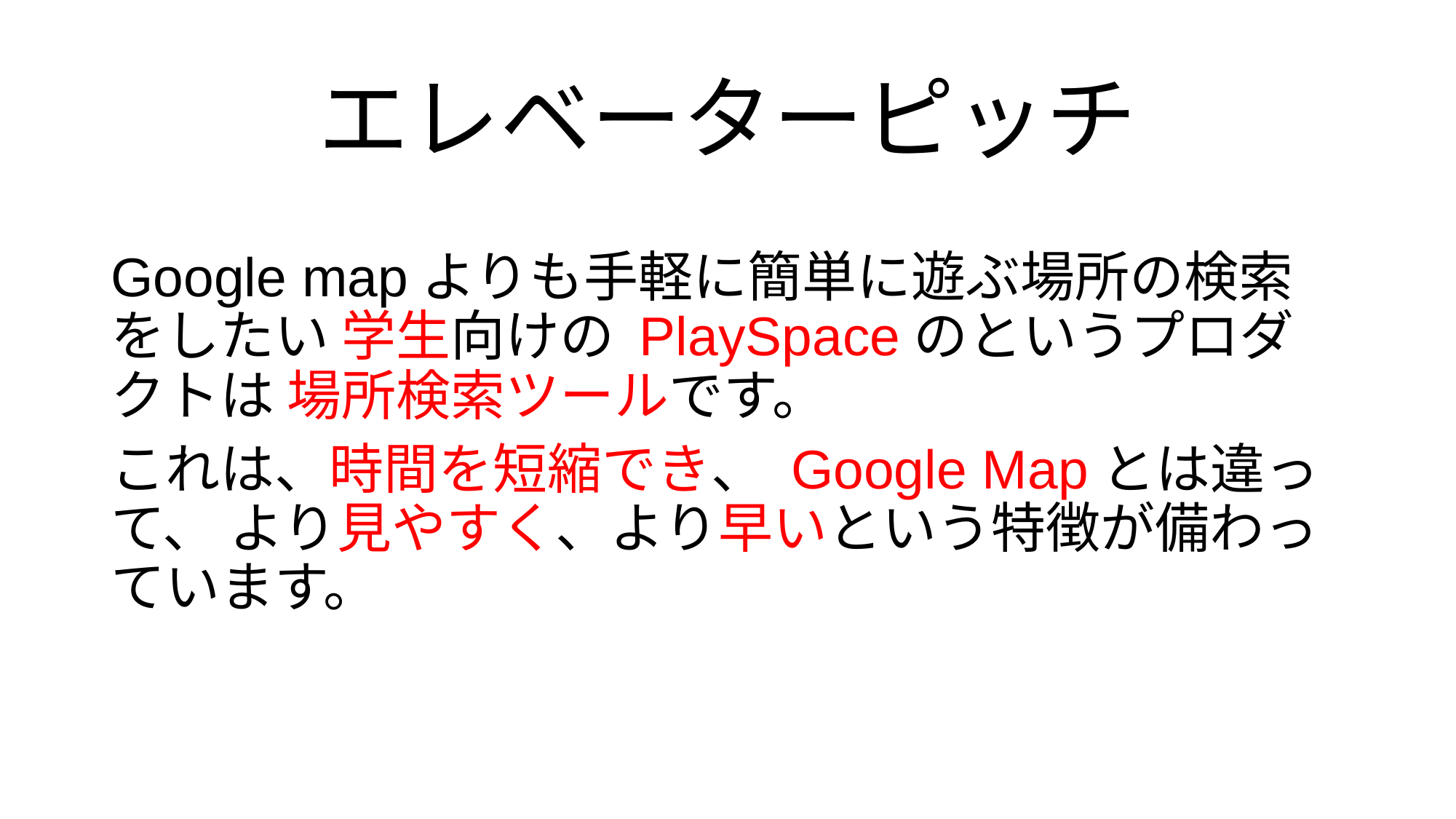

# エレベーターピッチ
Google mapよりも手軽に簡単に遊ぶ場所の検索をしたい 学生向けの PlaySpaceのというプロダクトは 場所検索ツールです。
これは、時間を短縮でき、 Google Mapとは違って、 より見やすく、より早いという特徴が備わっています。